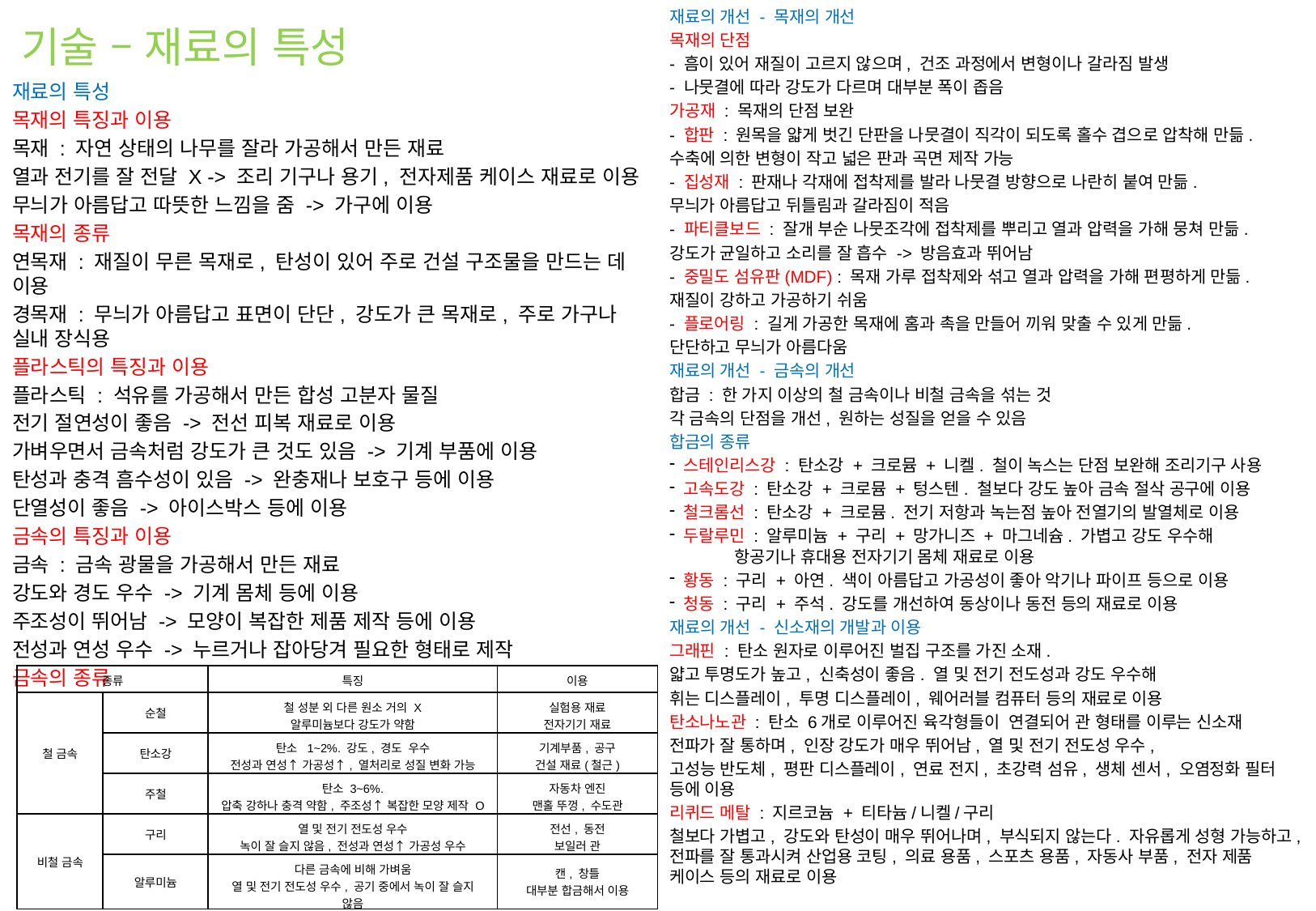

# 기술 – 재료의 특성
재료의 개선 - 목재의 개선
목재의 단점
- 흠이 있어 재질이 고르지 않으며, 건조 과정에서 변형이나 갈라짐 발생
- 나뭇결에 따라 강도가 다르며 대부분 폭이 좁음
가공재 : 목재의 단점 보완
- 합판 : 원목을 얇게 벗긴 단판을 나뭇결이 직각이 되도록 홀수 겹으로 압착해 만듦.
수축에 의한 변형이 작고 넓은 판과 곡면 제작 가능
- 집성재 : 판재나 각재에 접착제를 발라 나뭇결 방향으로 나란히 붙여 만듦.
무늬가 아름답고 뒤틀림과 갈라짐이 적음
- 파티클보드 : 잘개 부순 나뭇조각에 접착제를 뿌리고 열과 압력을 가해 뭉쳐 만듦.
강도가 균일하고 소리를 잘 흡수 -> 방음효과 뛰어남
- 중밀도 섬유판(MDF) : 목재 가루 접착제와 섞고 열과 압력을 가해 편평하게 만듦.
재질이 강하고 가공하기 쉬움
- 플로어링 : 길게 가공한 목재에 홈과 촉을 만들어 끼워 맞출 수 있게 만듦.
단단하고 무늬가 아름다움
재료의 개선 - 금속의 개선
합금 : 한 가지 이상의 철 금속이나 비철 금속을 섞는 것
각 금속의 단점을 개선, 원하는 성질을 얻을 수 있음
합금의 종류
 스테인리스강 : 탄소강 + 크로뮴 + 니켈. 철이 녹스는 단점 보완해 조리기구 사용
 고속도강 : 탄소강 + 크로뮴 + 텅스텐. 철보다 강도 높아 금속 절삭 공구에 이용
 철크롬선 : 탄소강 + 크로뮴. 전기 저항과 녹는점 높아 전열기의 발열체로 이용
 두랄루민 : 알루미늄 + 구리 + 망가니즈 + 마그네슘. 가볍고 강도 우수해                                  항공기나 휴대용 전자기기 몸체 재료로 이용
 황동 : 구리 + 아연. 색이 아름답고 가공성이 좋아 악기나 파이프 등으로 이용
 청동 : 구리 + 주석. 강도를 개선하여 동상이나 동전 등의 재료로 이용
재료의 개선 - 신소재의 개발과 이용
그래핀 : 탄소 원자로 이루어진 벌집 구조를 가진 소재.
얇고 투명도가 높고, 신축성이 좋음. 열 및 전기 전도성과 강도 우수해
휘는 디스플레이, 투명 디스플레이, 웨어러블 컴퓨터 등의 재료로 이용
탄소나노관 : 탄소 6개로 이루어진 육각형들이  연결되어 관 형태를 이루는 신소재
전파가 잘 통하며, 인장 강도가 매우 뛰어남, 열 및 전기 전도성 우수,
고성능 반도체, 평판 디스플레이, 연료 전지, 초강력 섬유, 생체 센서, 오염정화 필터 등에 이용
리퀴드 메탈 : 지르코늄 + 티타늄/니켈/구리
철보다 가볍고, 강도와 탄성이 매우 뛰어나며, 부식되지 않는다. 자유롭게 성형 가능하고, 전파를 잘 통과시켜 산업용 코팅, 의료 용품, 스포츠 용품, 자동사 부품, 전자 제품 케이스 등의 재료로 이용

재료의 특성
목재의 특징과 이용
목재 : 자연 상태의 나무를 잘라 가공해서 만든 재료
열과 전기를 잘 전달 X -> 조리 기구나 용기, 전자제품 케이스 재료로 이용
무늬가 아름답고 따뜻한 느낌을 줌 -> 가구에 이용
목재의 종류
연목재 : 재질이 무른 목재로, 탄성이 있어 주로 건설 구조물을 만드는 데 이용
경목재 : 무늬가 아름답고 표면이 단단, 강도가 큰 목재로, 주로 가구나 실내 장식용
플라스틱의 특징과 이용
플라스틱 : 석유를 가공해서 만든 합성 고분자 물질
전기 절연성이 좋음 -> 전선 피복 재료로 이용
가벼우면서 금속처럼 강도가 큰 것도 있음 -> 기계 부품에 이용
탄성과 충격 흠수성이 있음 -> 완충재나 보호구 등에 이용
단열성이 좋음 -> 아이스박스 등에 이용
금속의 특징과 이용
금속 : 금속 광물을 가공해서 만든 재료
강도와 경도 우수 -> 기계 몸체 등에 이용
주조성이 뛰어남 -> 모양이 복잡한 제품 제작 등에 이용
전성과 연성 우수 -> 누르거나 잡아당겨 필요한 형태로 제작
금속의 종류

| 종류 |  | 특징 | 이용 |
| --- | --- | --- | --- |
| 철 금속 | 순철 | 철 성분 외 다른 원소 거의 X 알루미늄보다 강도가 약함 | 실험용 재료 전자기기 재료 |
|  | 탄소강 | 탄소 1~2%. 강도, 경도 우수 전성과 연성↑ 가공성↑, 열처리로 성질 변화 가능 | 기계부품, 공구 건설 재료(철근) |
|  | 주철 | 탄소 3~6%. 압축 강하나 충격 약함, 주조성↑ 복잡한 모양 제작 O | 자동차 엔진 맨홀 뚜껑, 수도관 |
| 비철 금속 | 구리 | 열 및 전기 전도성 우수 녹이 잘 슬지 않음, 전성과 연성↑ 가공성 우수 | 전선, 동전 보일러 관 |
|  | 알루미늄 | 다른 금속에 비해 가벼움 열 및 전기 전도성 우수, 공기 중에서 녹이 잘 슬지 않음 | 캔, 창틀 대부분 합금해서 이용 |